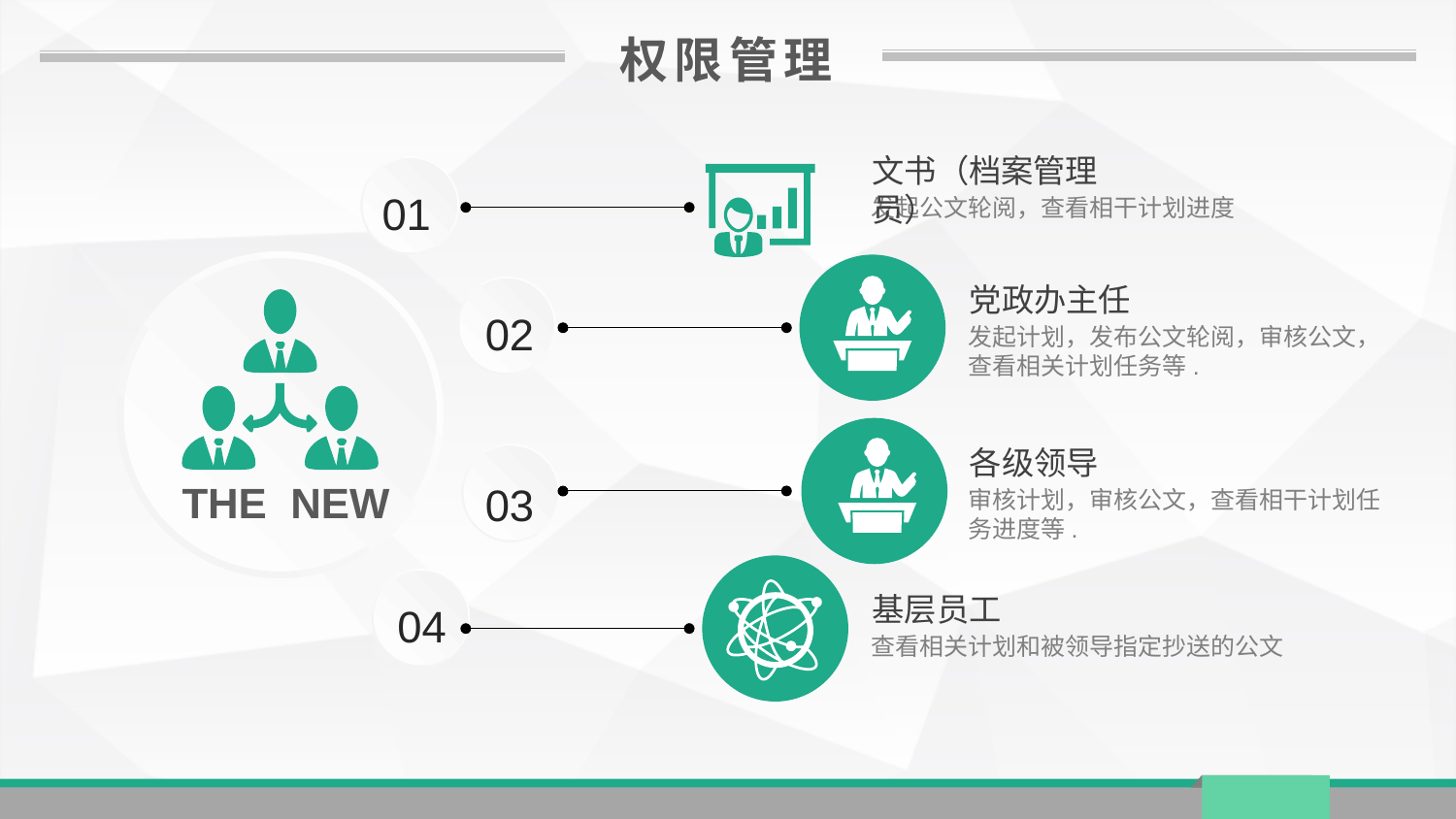

权限管理
文书（档案管理员）

01
发起公文轮阅，查看相干计划进度

党政办主任

02
发起计划，发布公文轮阅，审核公文，查看相关计划任务等.

各级领导

THE  NEW
03
审核计划，审核公文，查看相干计划任务进度等.

基层员工
04
查看相关计划和被领导指定抄送的公文